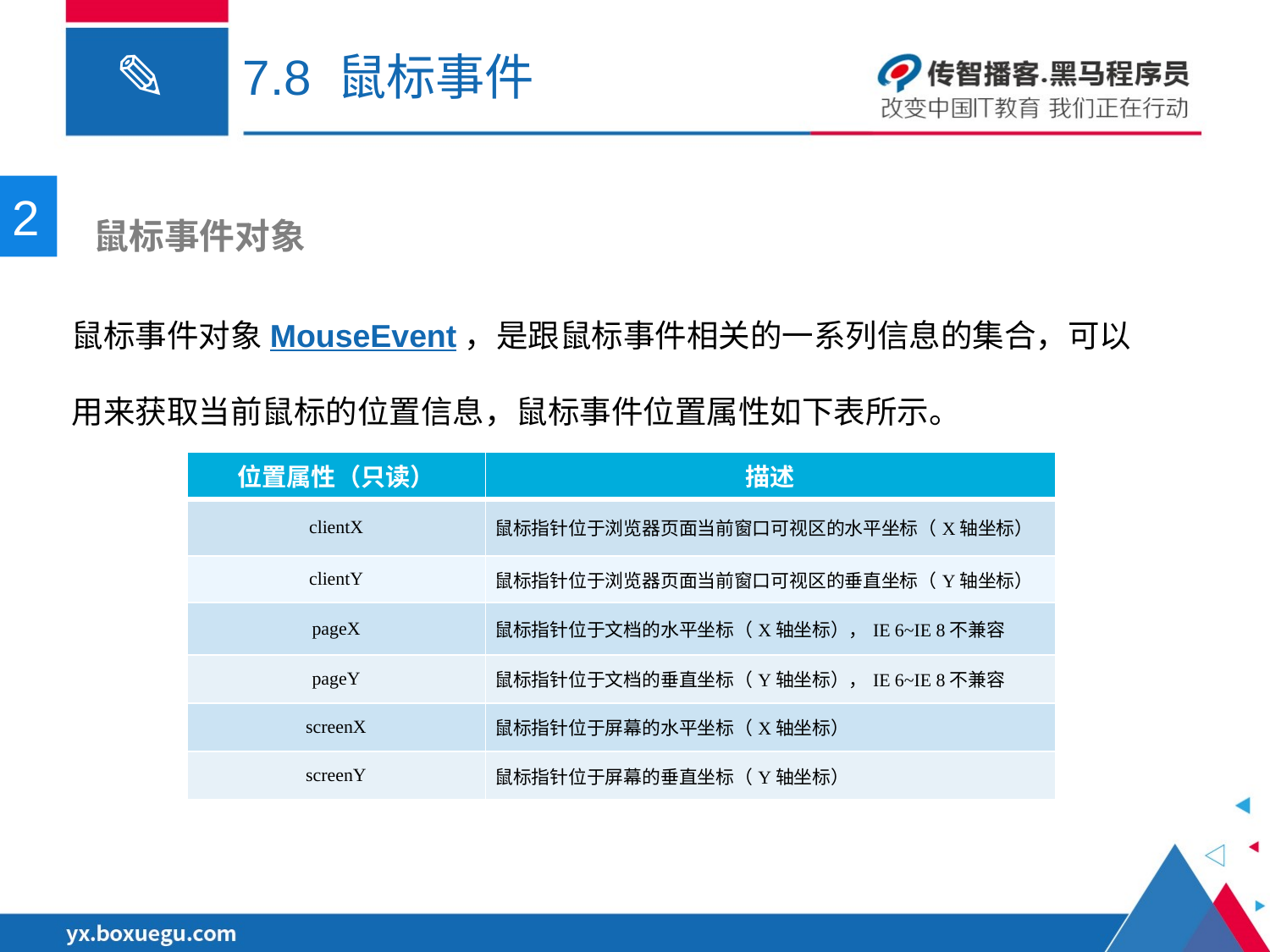

# 7.8 鼠标事件

2
  鼠标事件对象
鼠标事件对象MouseEvent，是跟鼠标事件相关的一系列信息的集合，可以用来获取当前鼠标的位置信息，鼠标事件位置属性如下表所示。
| 位置属性（只读） | 描述 |
| --- | --- |
| clientX | 鼠标指针位于浏览器页面当前窗口可视区的水平坐标（X轴坐标） |
| clientY | 鼠标指针位于浏览器页面当前窗口可视区的垂直坐标（Y轴坐标） |
| pageX | 鼠标指针位于文档的水平坐标（X轴坐标），IE 6~IE 8不兼容 |
| pageY | 鼠标指针位于文档的垂直坐标（Y轴坐标），IE 6~IE 8不兼容 |
| screenX | 鼠标指针位于屏幕的水平坐标（X轴坐标） |
| screenY | 鼠标指针位于屏幕的垂直坐标（Y轴坐标） |